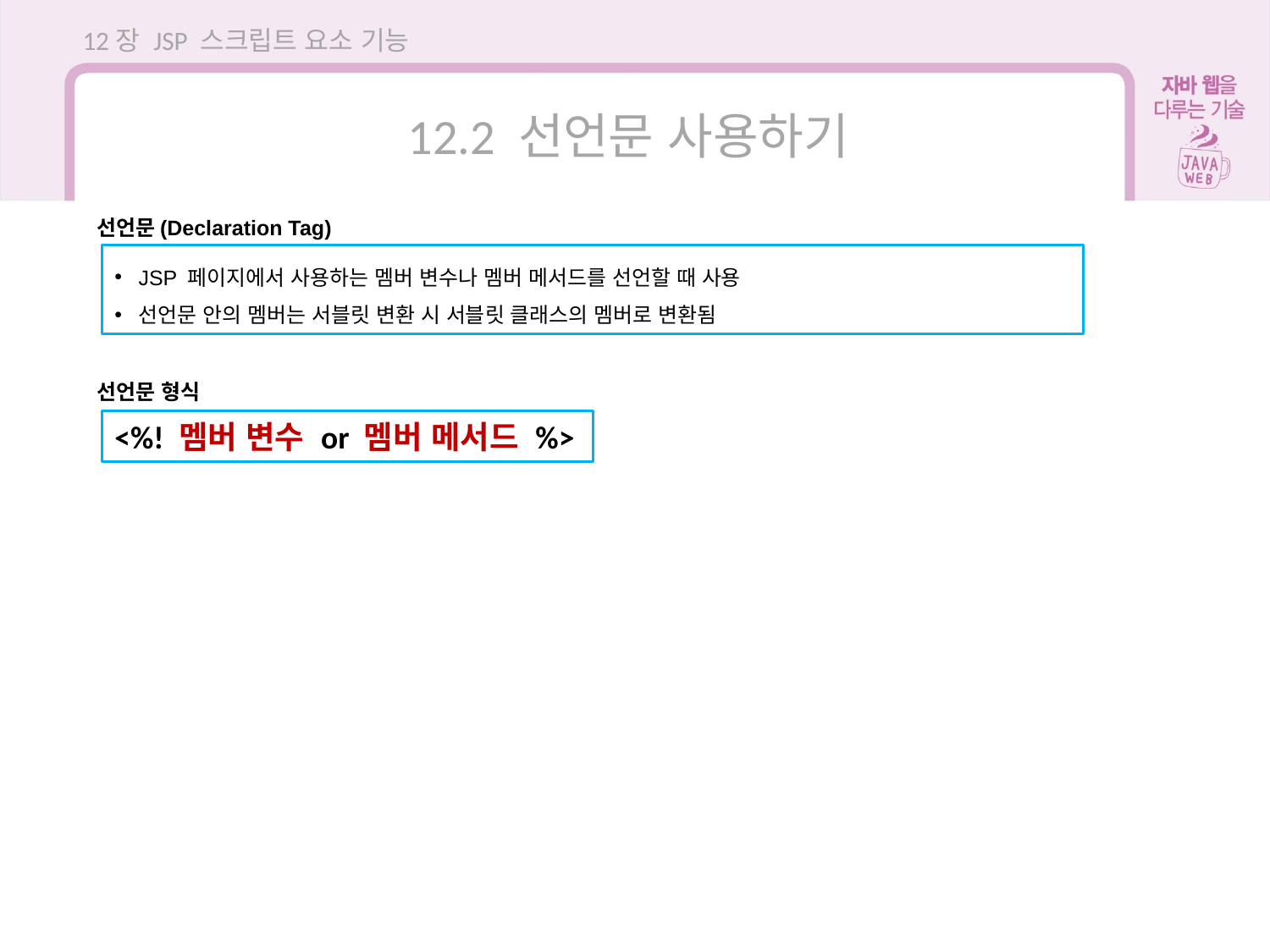

12장 JSP 스크립트 요소 기능
12.2 선언문 사용하기
선언문(Declaration Tag)
JSP 페이지에서 사용하는 멤버 변수나 멤버 메서드를 선언할 때 사용
선언문 안의 멤버는 서블릿 변환 시 서블릿 클래스의 멤버로 변환됨
선언문 형식
<%! 멤버 변수 or 멤버 메서드 %>